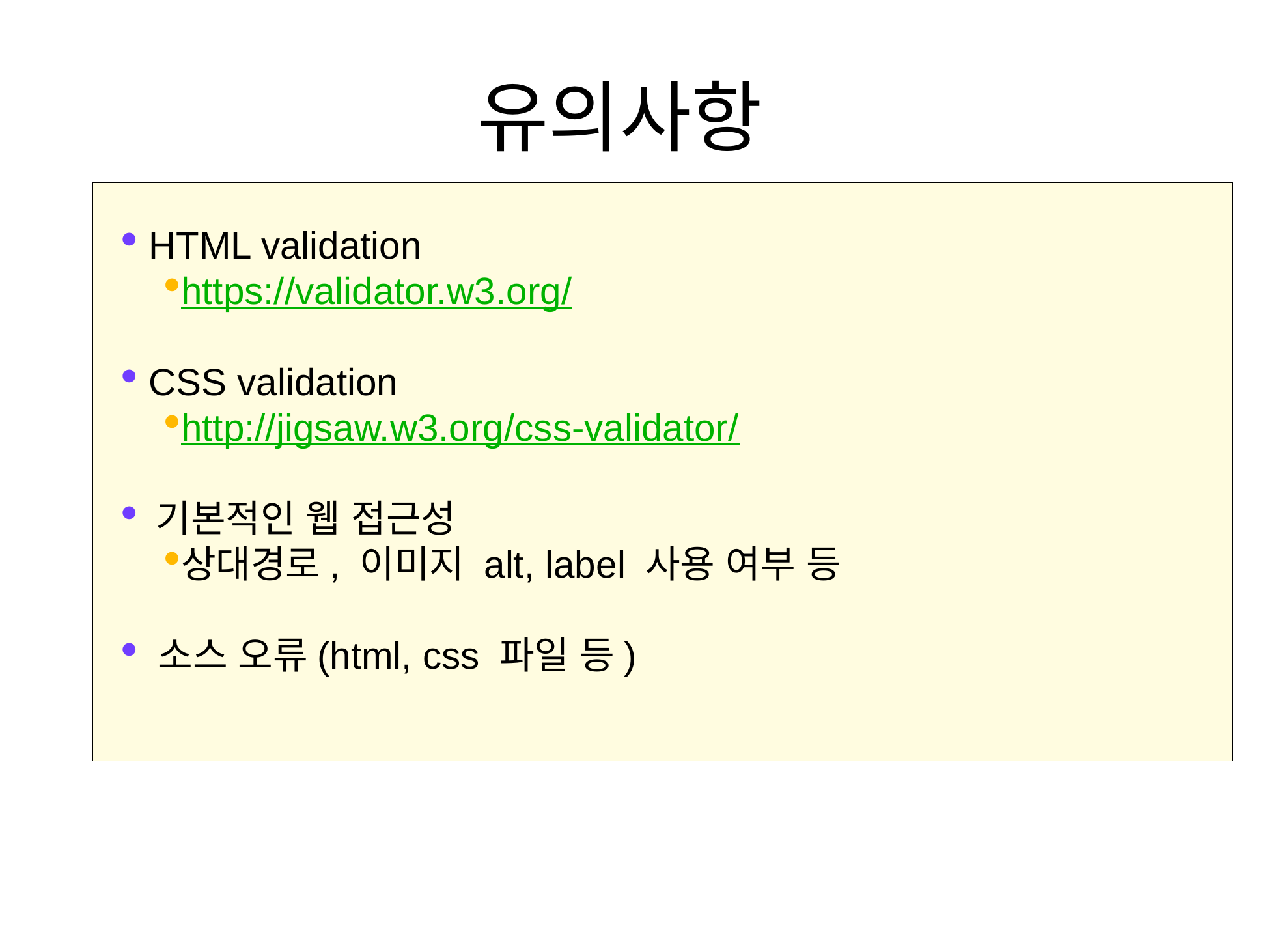

# 유의사항
 HTML validation
https://validator.w3.org/

 CSS validation
http://jigsaw.w3.org/css-validator/

 기본적인 웹 접근성
상대경로, 이미지 alt, label 사용 여부 등

 소스 오류(html, css 파일 등)